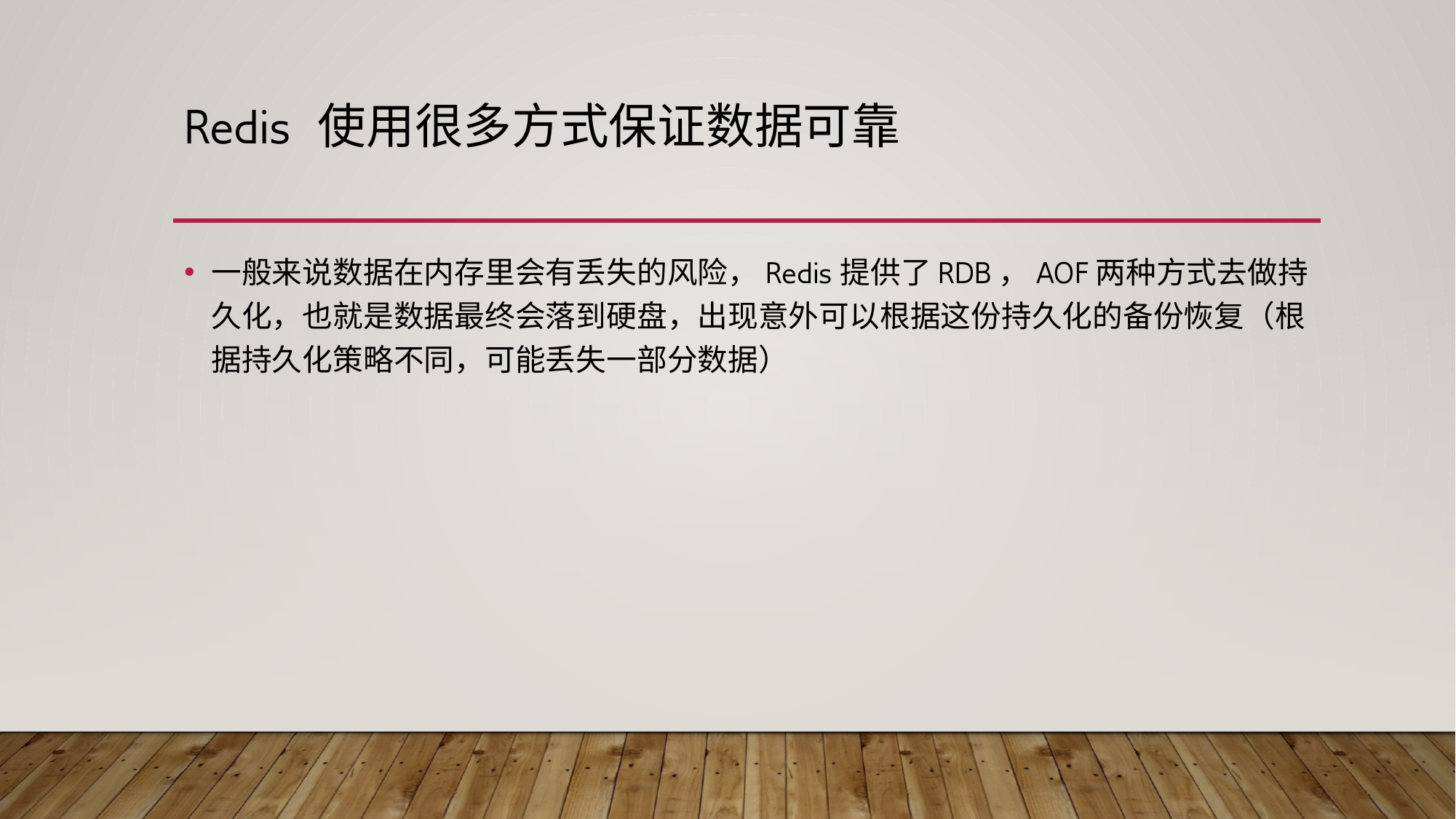

# Redis 使用很多方式保证数据可靠
一般来说数据在内存里会有丢失的风险，Redis提供了RDB，AOF两种方式去做持久化，也就是数据最终会落到硬盘，出现意外可以根据这份持久化的备份恢复（根据持久化策略不同，可能丢失一部分数据）